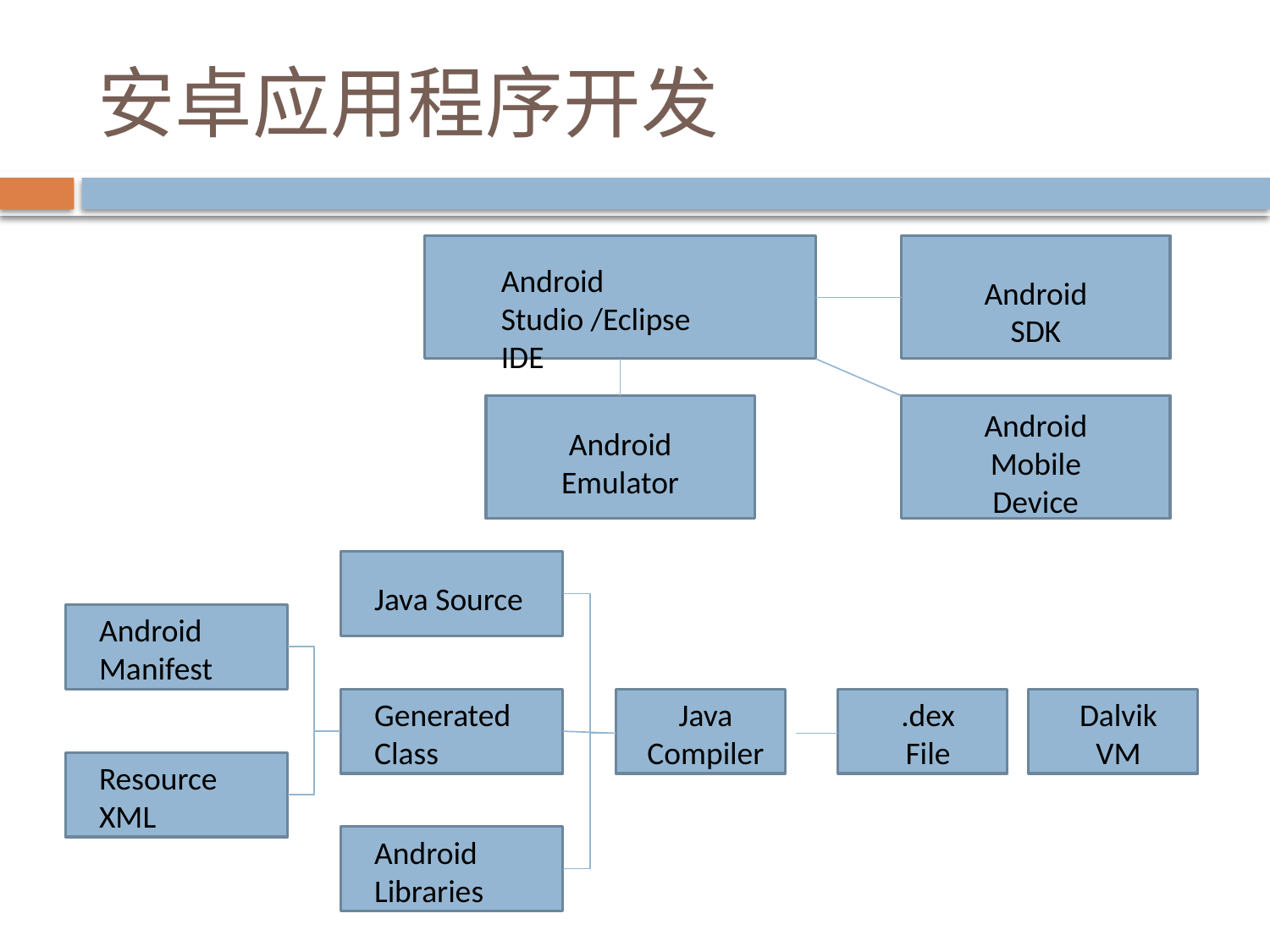

# 安卓应用程序开发

Android Studio /Eclipse IDE
Android
SDK

Android
Mobile
Device
Android
Emulator

Java Source

Android Manifest

Generated Class

Java Compiler

.dex
File

Dalvik
VM

Resource XML

Android Libraries